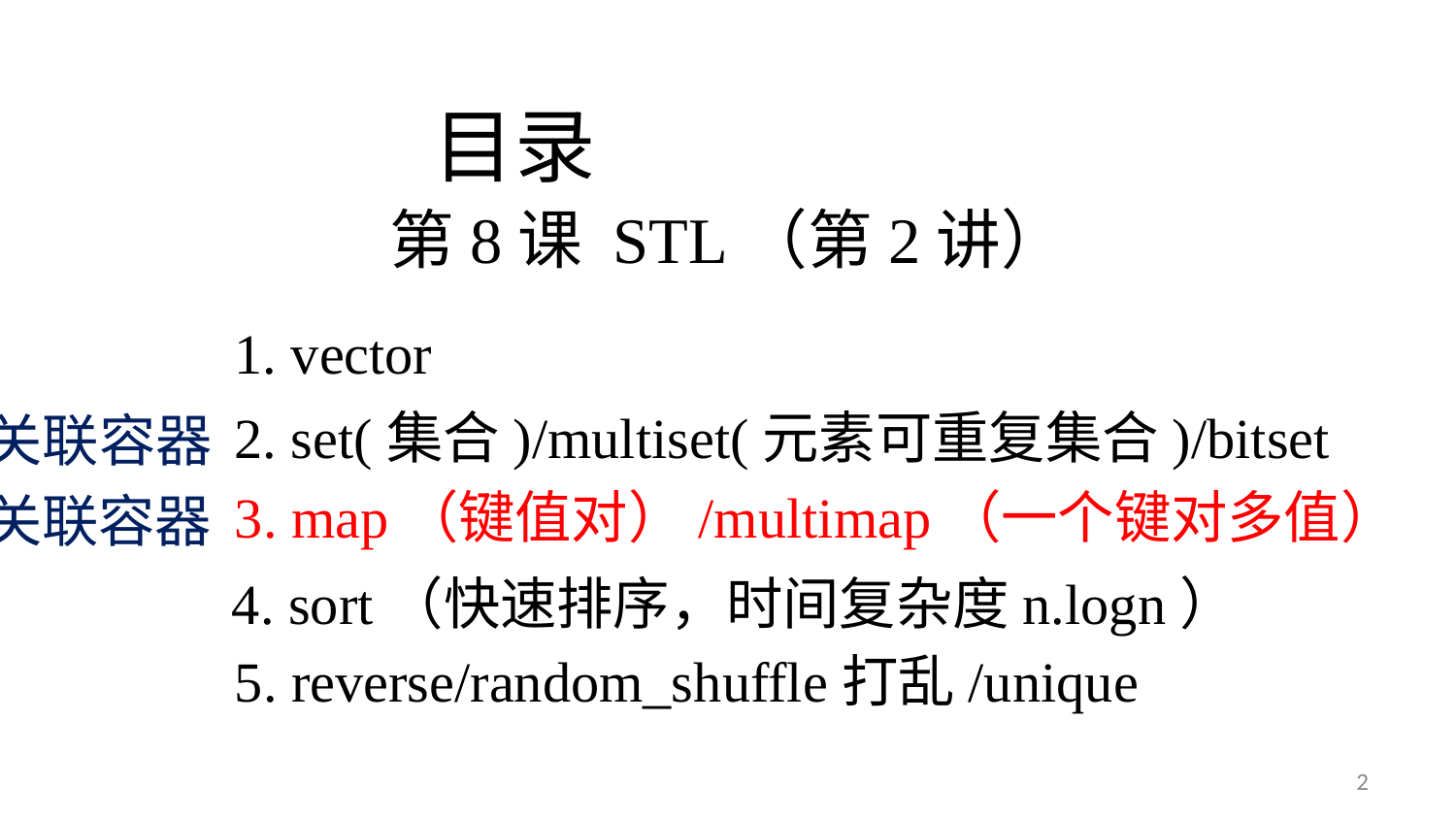

# 目录
第8课 STL（第2讲）
1. vector
2. set(集合)/multiset(元素可重复集合)/bitset
关联容器
3. map（键值对）/multimap（一个键对多值）
关联容器
4. sort（快速排序，时间复杂度n.logn）
5. reverse/random_shuffle打乱/unique
2